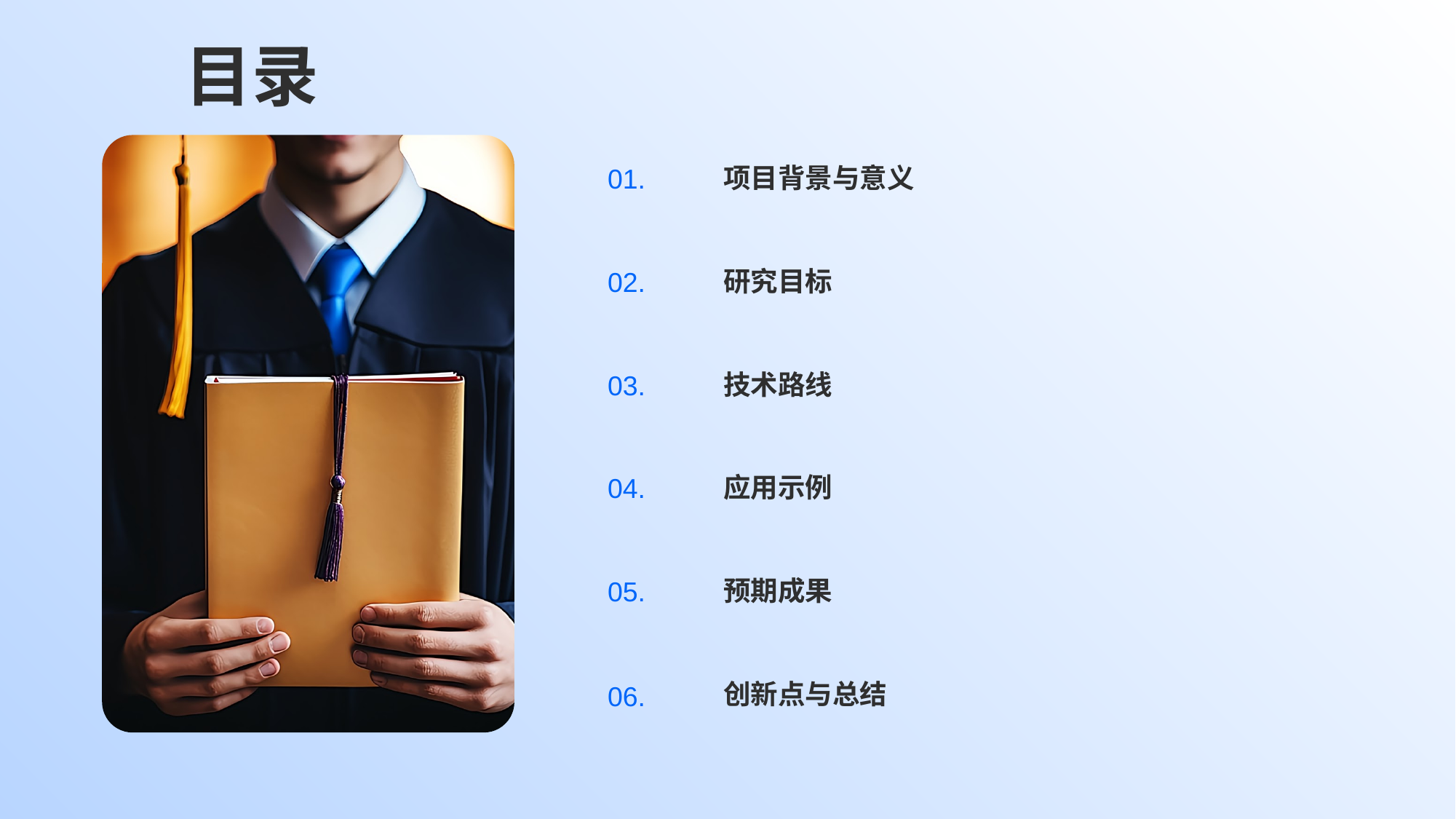

目录

项目背景与意义
01.
研究目标
02.
技术路线
03.
应用示例
04.
预期成果
05.
创新点与总结
06.